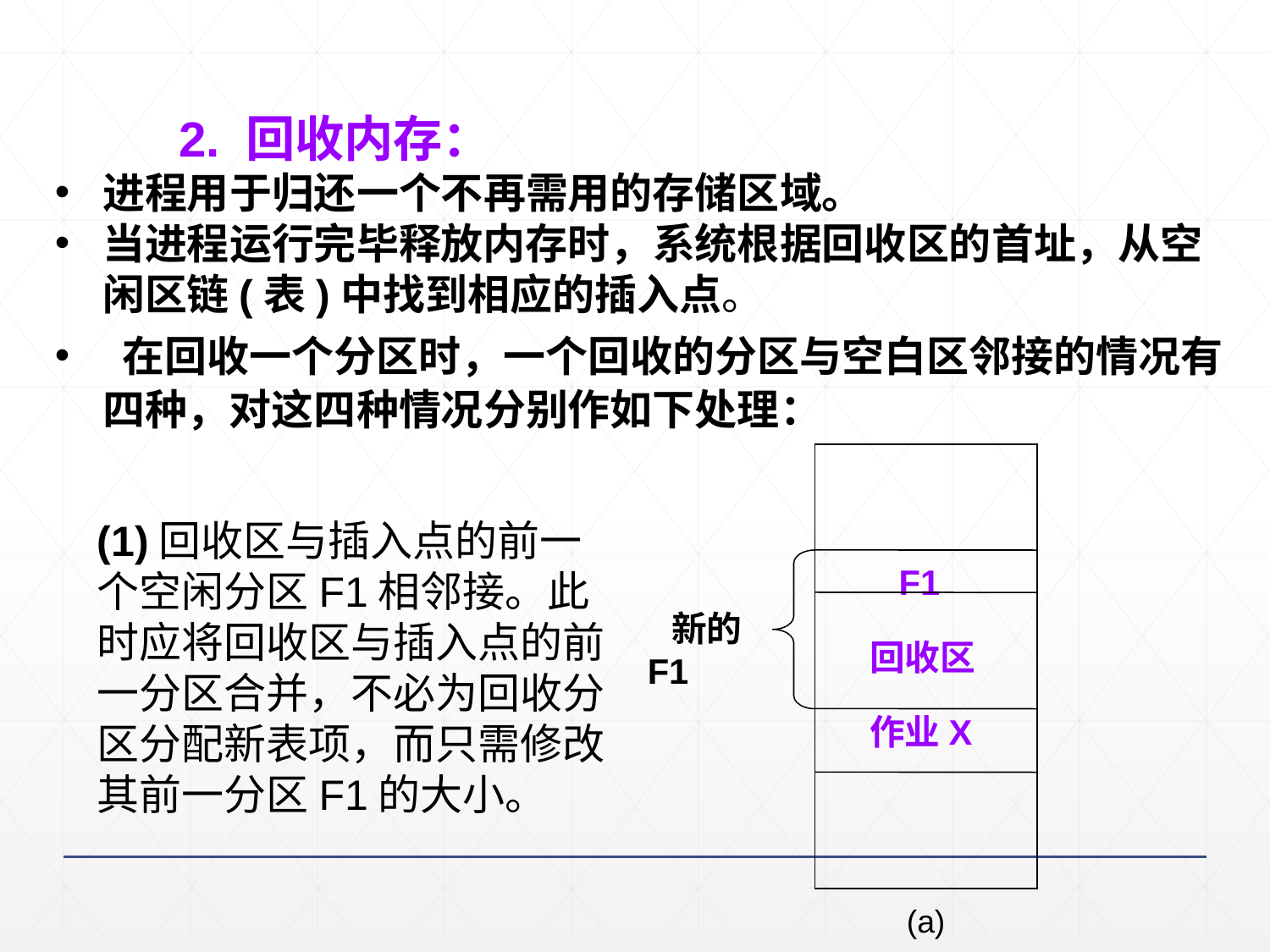

2. 回收内存：
进程用于归还一个不再需用的存储区域。
当进程运行完毕释放内存时，系统根据回收区的首址，从空闲区链(表)中找到相应的插入点。
 在回收一个分区时，一个回收的分区与空白区邻接的情况有四种，对这四种情况分别作如下处理：

   F1
回收区
作业X

(a)

  新的F1
(1)回收区与插入点的前一个空闲分区F1相邻接。此时应将回收区与插入点的前一分区合并，不必为回收分区分配新表项，而只需修改其前一分区F1的大小。